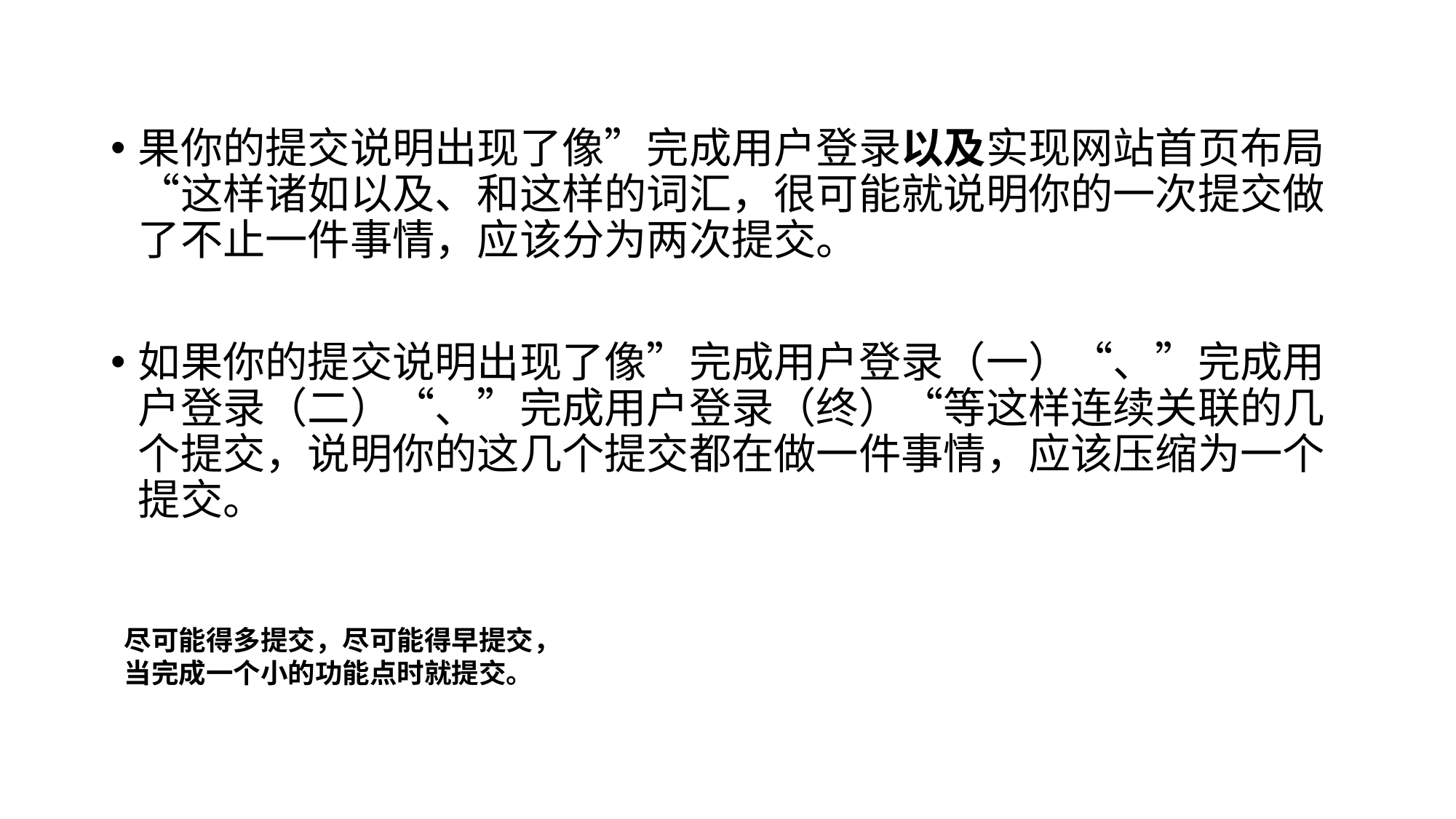

#
果你的提交说明出现了像”完成用户登录以及实现网站首页布局“这样诸如以及、和这样的词汇，很可能就说明你的一次提交做了不止一件事情，应该分为两次提交。

如果你的提交说明出现了像”完成用户登录（一）“、”完成用户登录（二）“、”完成用户登录（终）“等这样连续关联的几个提交，说明你的这几个提交都在做一件事情，应该压缩为一个提交。

尽可能得多提交，尽可能得早提交，当完成一个小的功能点时就提交。